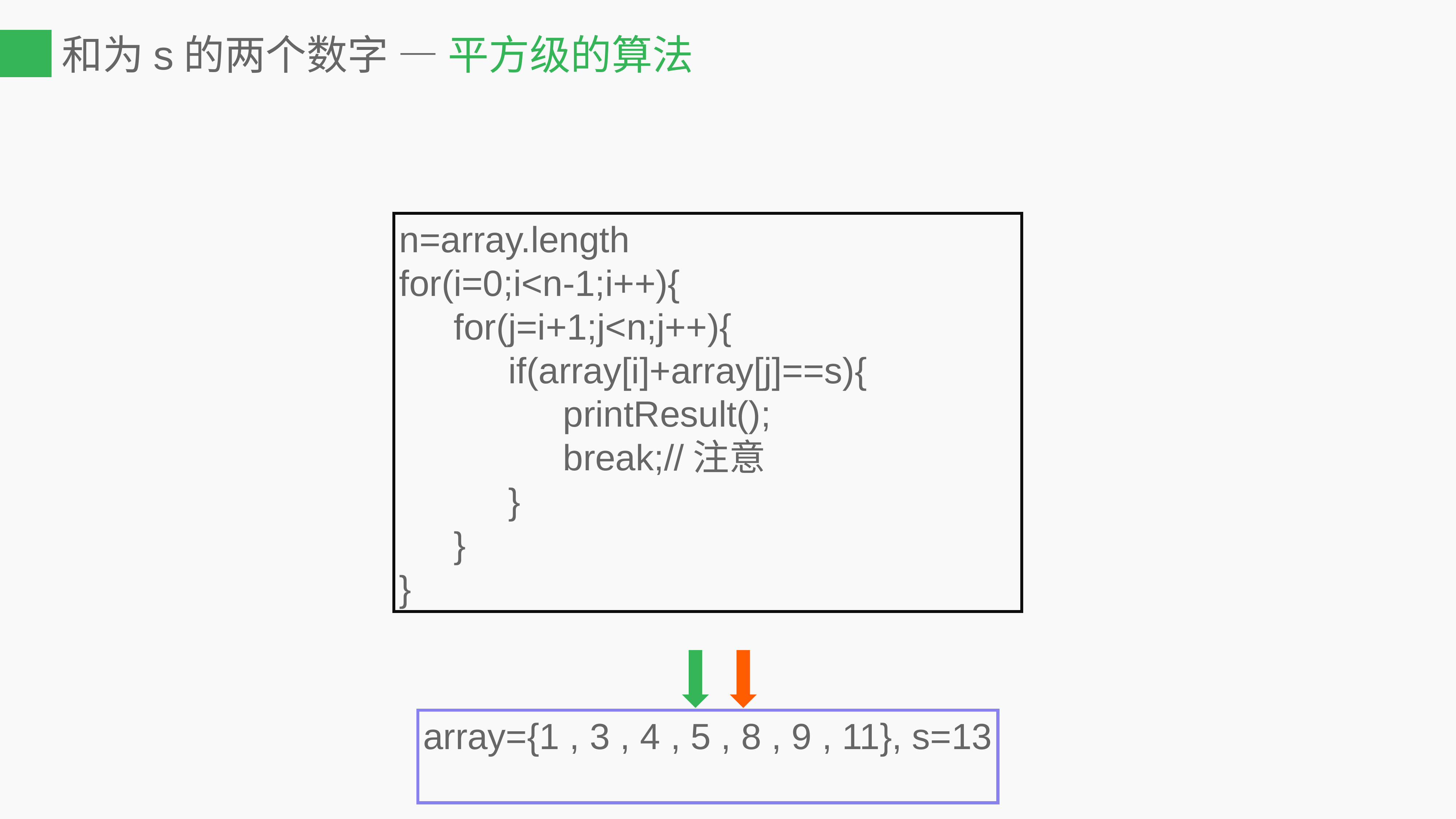

# 和为s的两个数字 — 平方级的算法

n=array.length
for(i=0;i<n-1;i++){
	for(j=i+1;j<n;j++){
		if(array[i]+array[j]==s){
			printResult();
			break;//注意
		}
	}
}

array={1 , 3 , 4 , 5 , 8 , 9 , 11}, s=13